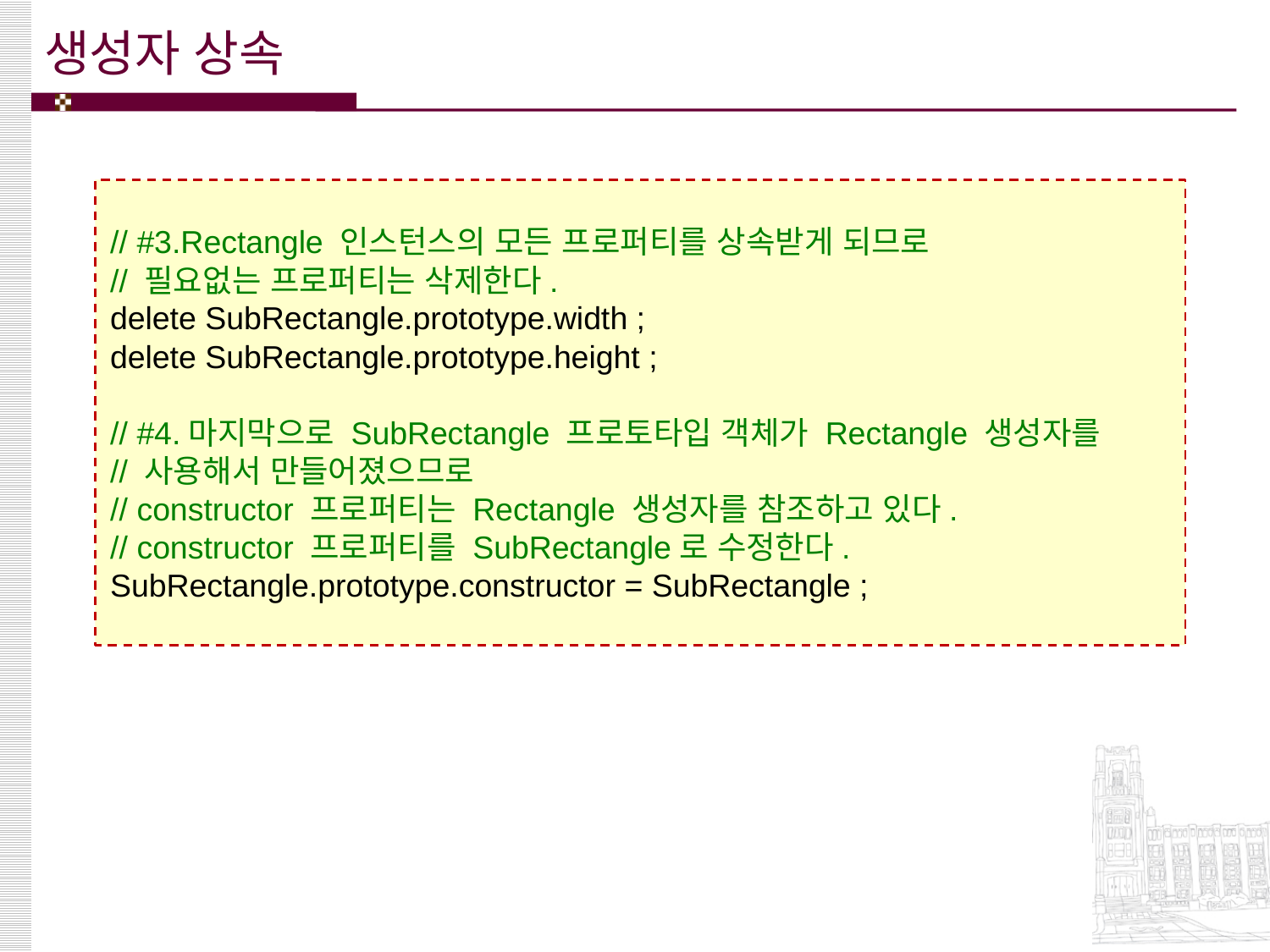

# 생성자 상속
// #3.Rectangle 인스턴스의 모든 프로퍼티를 상속받게 되므로
// 필요없는 프로퍼티는 삭제한다.
delete SubRectangle.prototype.width ;
delete SubRectangle.prototype.height ;

// #4.마지막으로 SubRectangle 프로토타입 객체가 Rectangle 생성자를
// 사용해서 만들어졌으므로
// constructor 프로퍼티는 Rectangle 생성자를 참조하고 있다.
// constructor 프로퍼티를 SubRectangle로 수정한다.
SubRectangle.prototype.constructor = SubRectangle ;